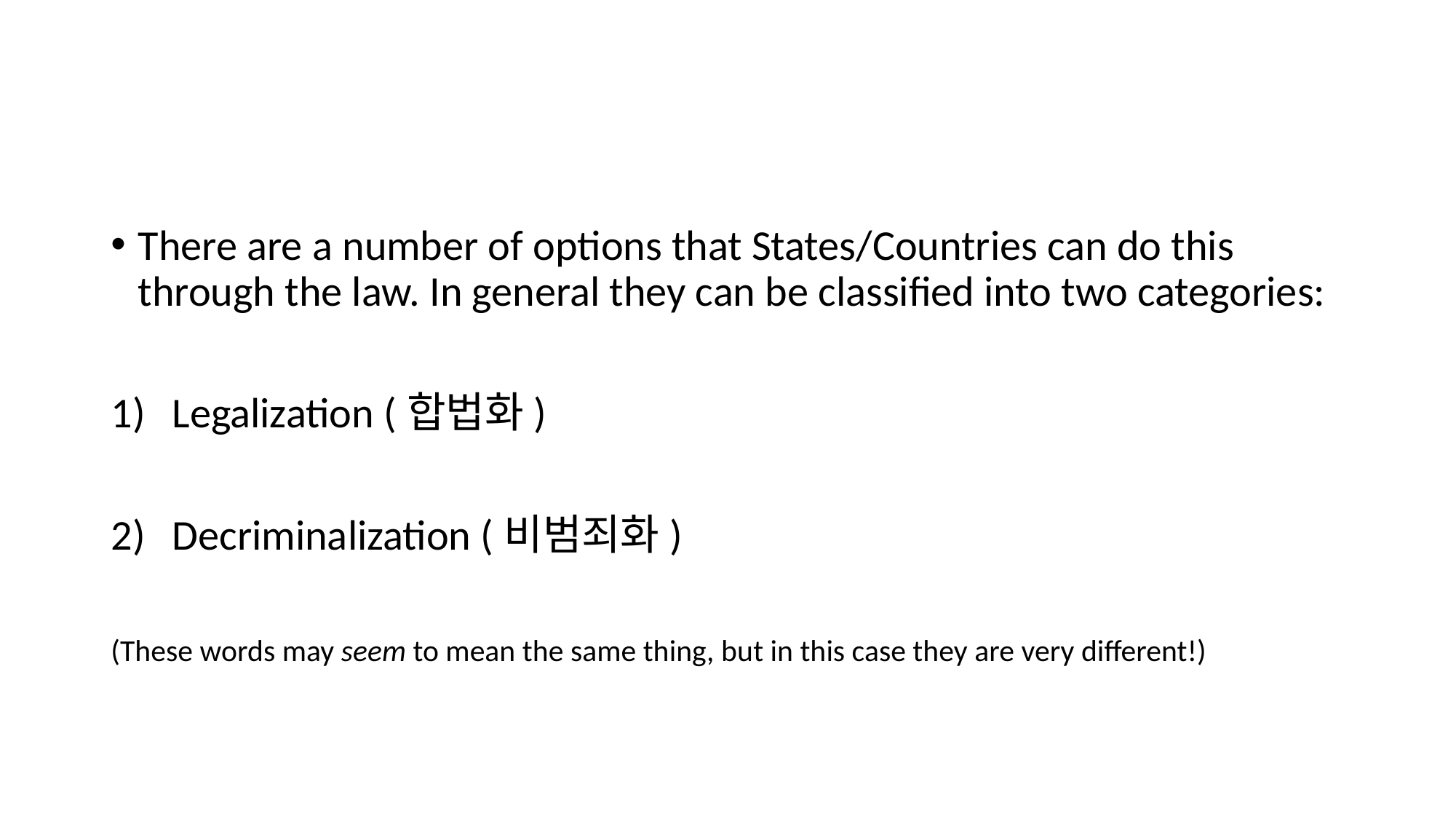

#
There are a number of options that States/Countries can do this through the law. In general they can be classified into two categories:

Legalization (합법화)

Decriminalization (비범죄화)

(These words may seem to mean the same thing, but in this case they are very different!)